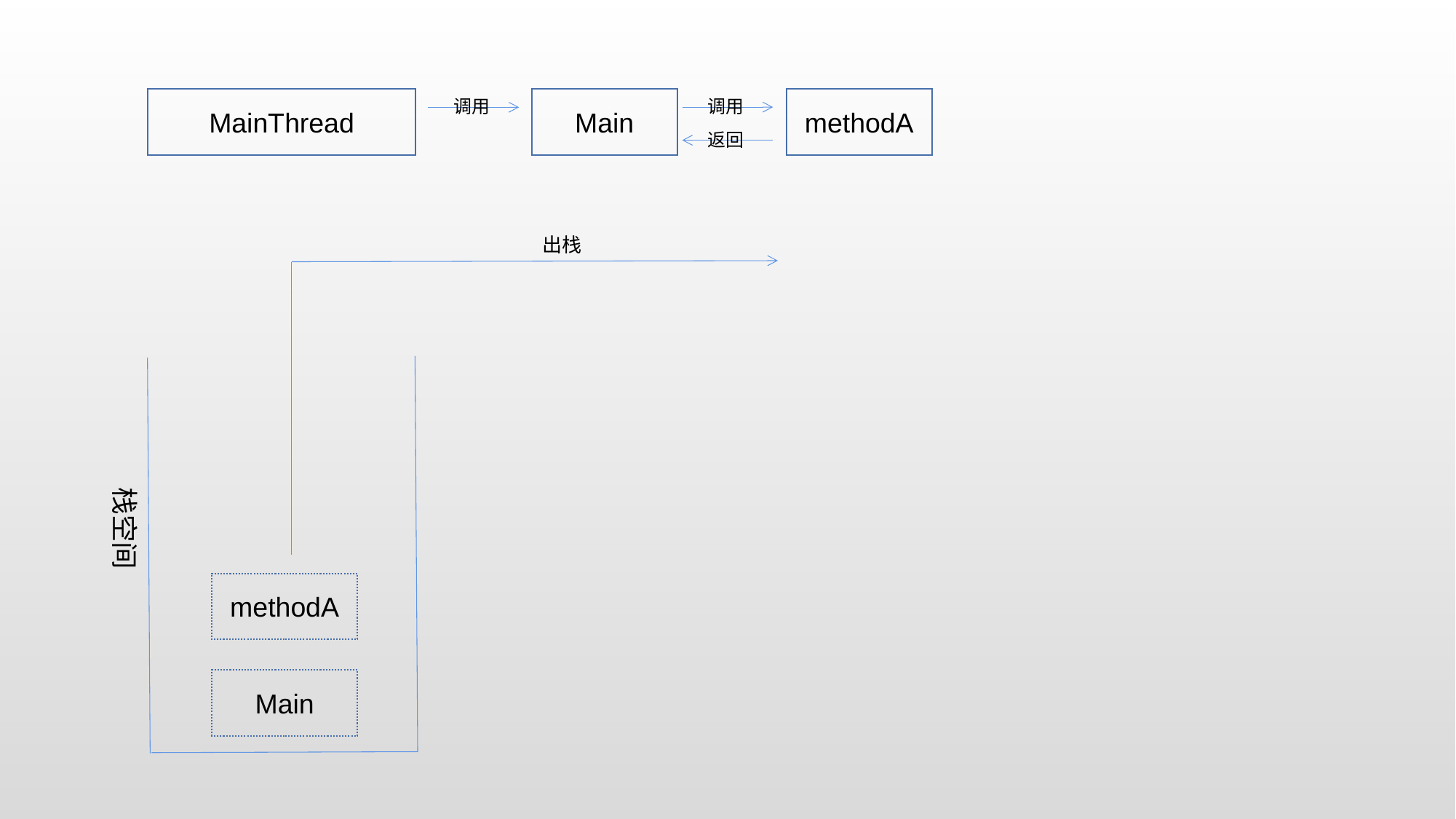

MainThread
Main
methodA
调用
调用
返回
出栈
栈空间
methodA
Main